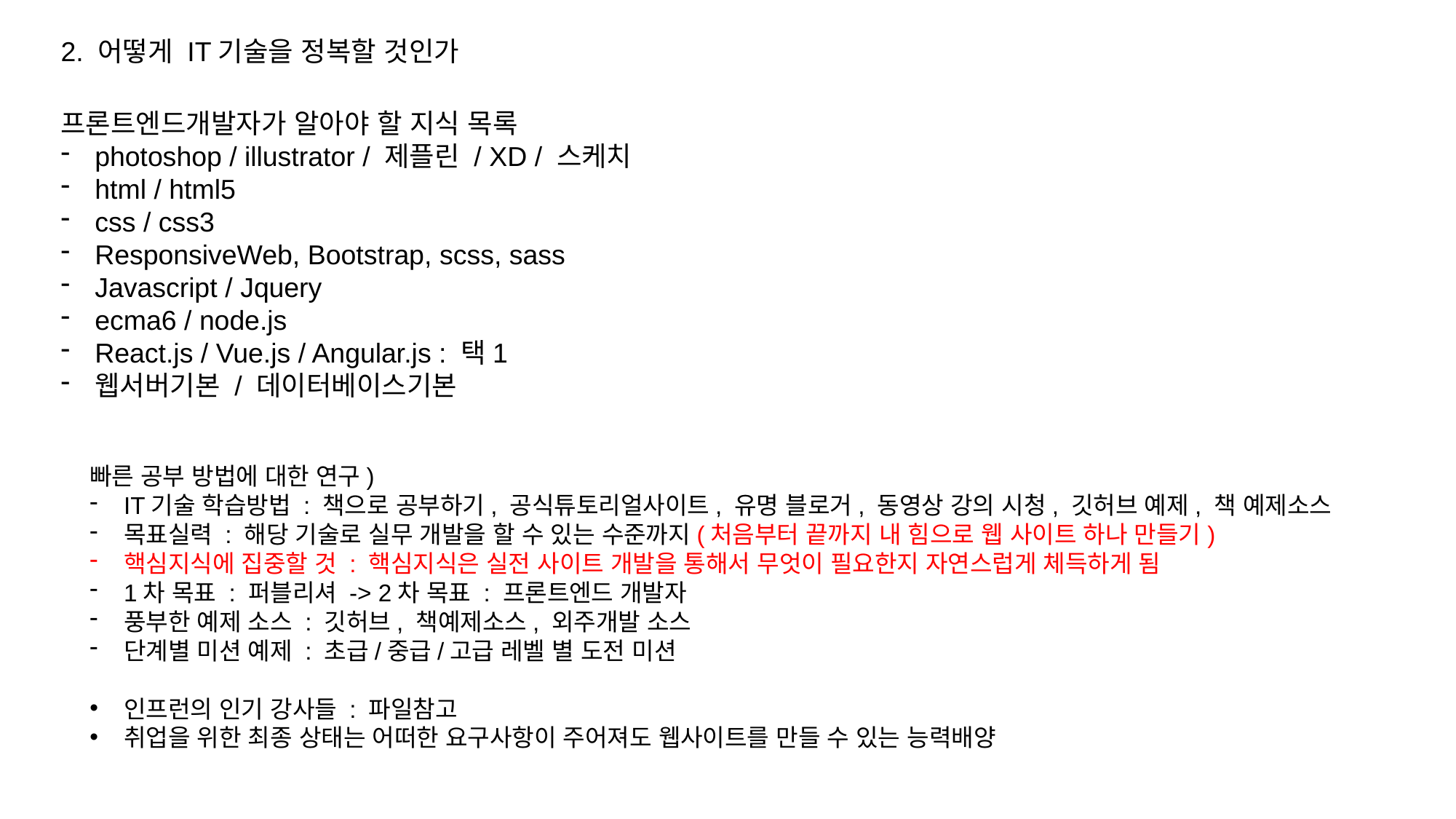

2. 어떻게 IT기술을 정복할 것인가
프론트엔드개발자가 알아야 할 지식 목록
photoshop / illustrator / 제플린 / XD / 스케치
html / html5
css / css3
ResponsiveWeb, Bootstrap, scss, sass
Javascript / Jquery
ecma6 / node.js
React.js / Vue.js / Angular.js : 택1
웹서버기본 / 데이터베이스기본
빠른 공부 방법에 대한 연구)
IT기술 학습방법 : 책으로 공부하기, 공식튜토리얼사이트, 유명 블로거, 동영상 강의 시청, 깃허브 예제, 책 예제소스
목표실력 : 해당 기술로 실무 개발을 할 수 있는 수준까지(처음부터 끝까지 내 힘으로 웹 사이트 하나 만들기)
핵심지식에 집중할 것 : 핵심지식은 실전 사이트 개발을 통해서 무엇이 필요한지 자연스럽게 체득하게 됨
1차 목표 : 퍼블리셔 -> 2차 목표 : 프론트엔드 개발자
풍부한 예제 소스 : 깃허브, 책예제소스, 외주개발 소스
단계별 미션 예제 : 초급/중급/고급 레벨 별 도전 미션

인프런의 인기 강사들 : 파일참고
취업을 위한 최종 상태는 어떠한 요구사항이 주어져도 웹사이트를 만들 수 있는 능력배양